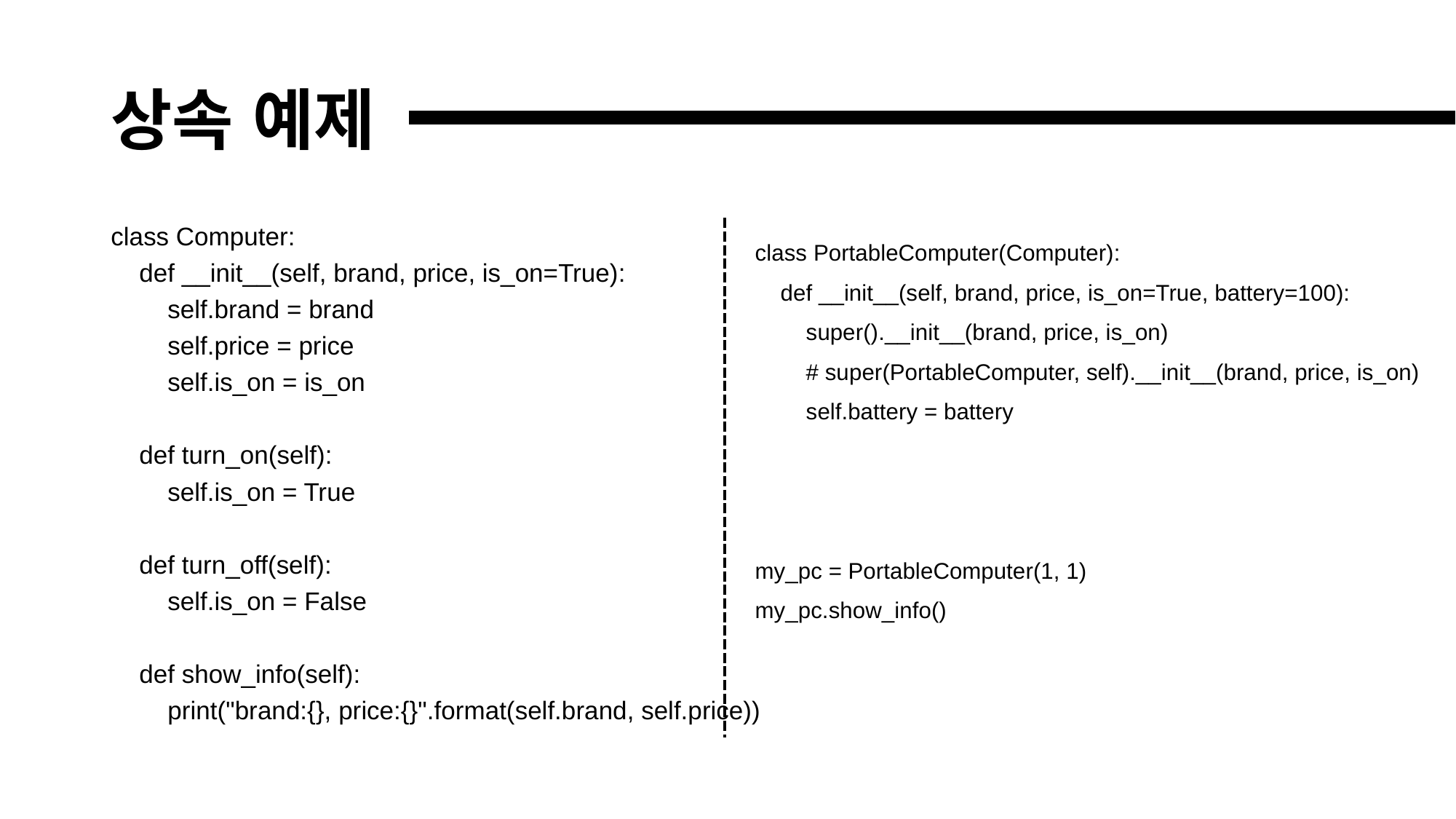

# 상속 예제

class Computer:
    def __init__(self, brand, price, is_on=True):
        self.brand = brand
        self.price = price
        self.is_on = is_on

    def turn_on(self):
        self.is_on = True

    def turn_off(self):
        self.is_on = False

    def show_info(self):
        print("brand:{}, price:{}".format(self.brand, self.price))
class PortableComputer(Computer):
    def __init__(self, brand, price, is_on=True, battery=100):
        super().__init__(brand, price, is_on)
        # super(PortableComputer, self).__init__(brand, price, is_on)
        self.battery = battery

my_pc = PortableComputer(1, 1)
my_pc.show_info()